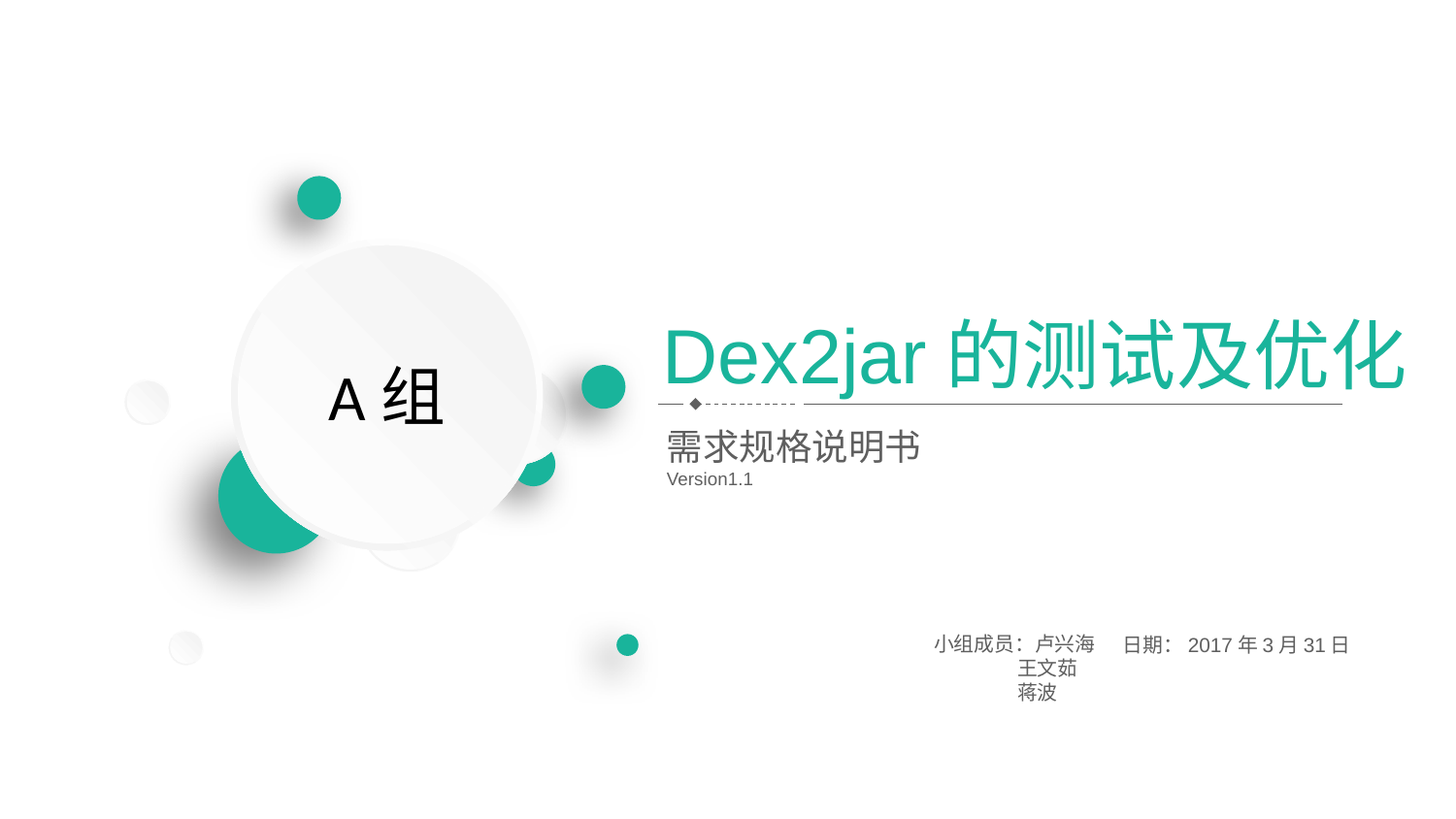

A组

Dex2jar的测试及优化

需求规格说明书
Version1.1

小组成员：卢兴海
                 王文茹
                 蒋波
日期：2017年3月31日